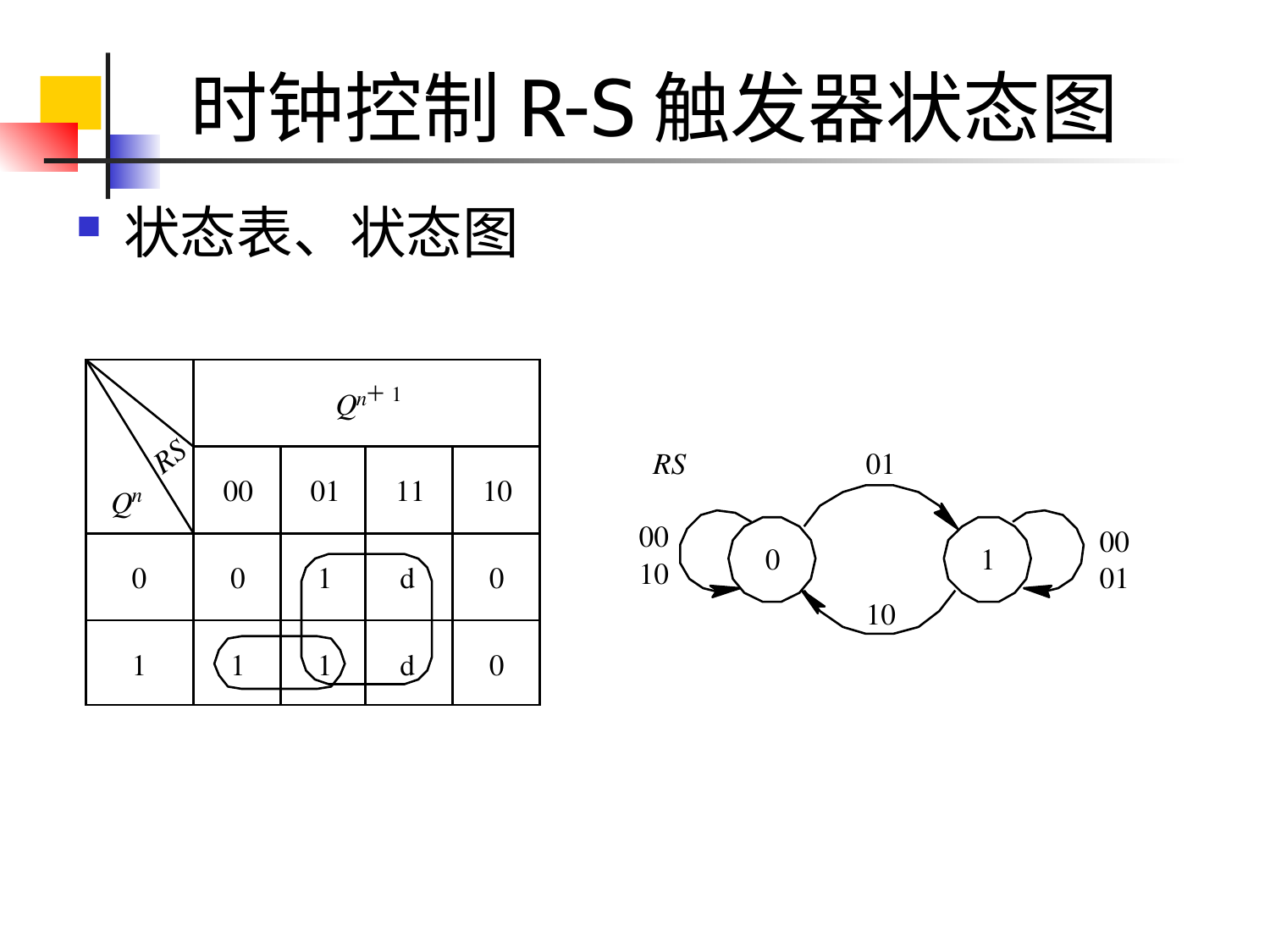

# 时钟控制R-S触发器状态图
状态表、状态图

＋1
Q
n
RS

00
01
11
10
n
Q

0
0
1
d
0

1
1
1
d
0
RS
01

00
00
0
1
10
01

10